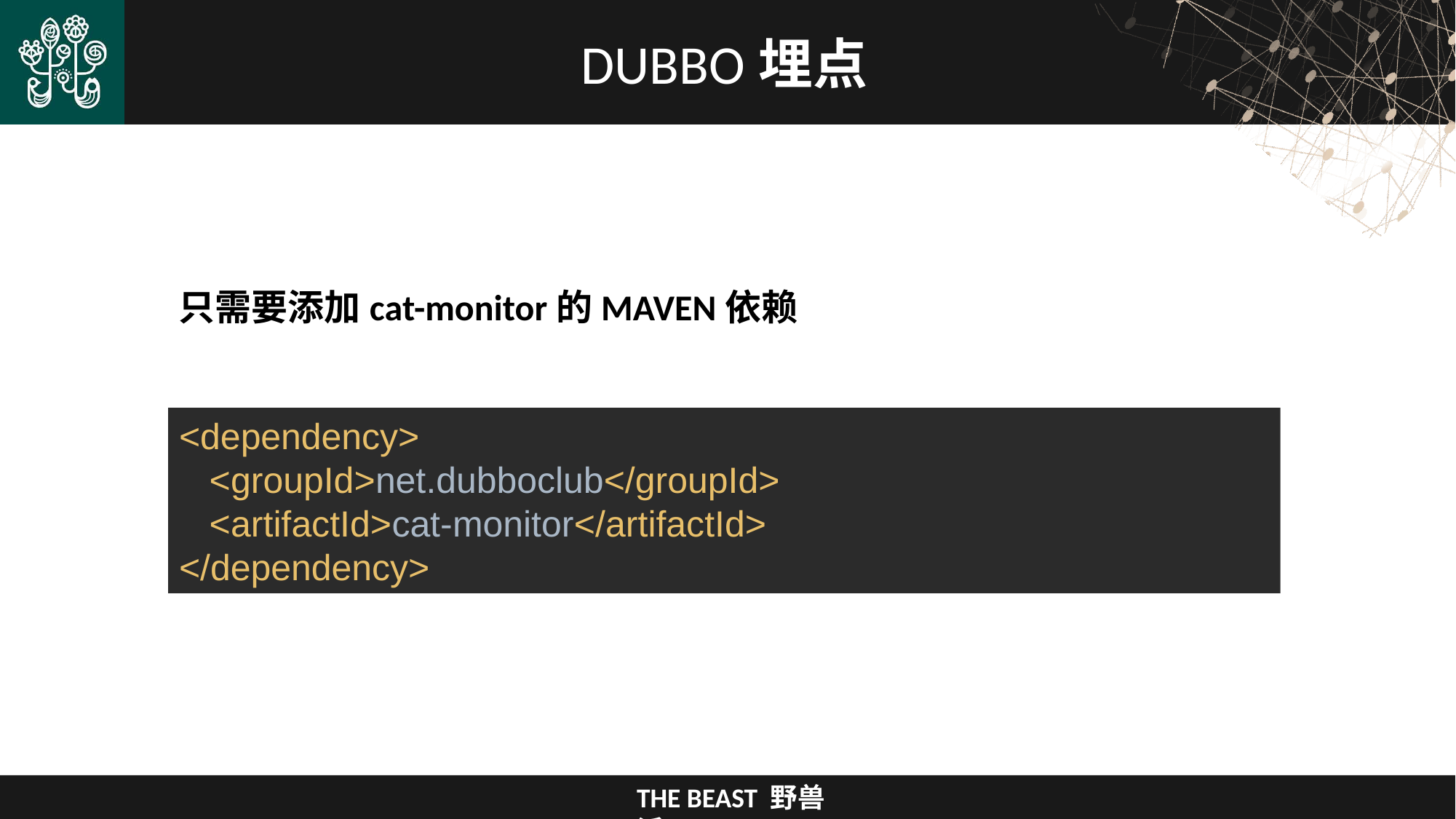

# DUBBO埋点
只需要添加cat-monitor的MAVEN依赖
<dependency>
   <groupId>net.dubboclub</groupId>
   <artifactId>cat-monitor</artifactId>
</dependency>